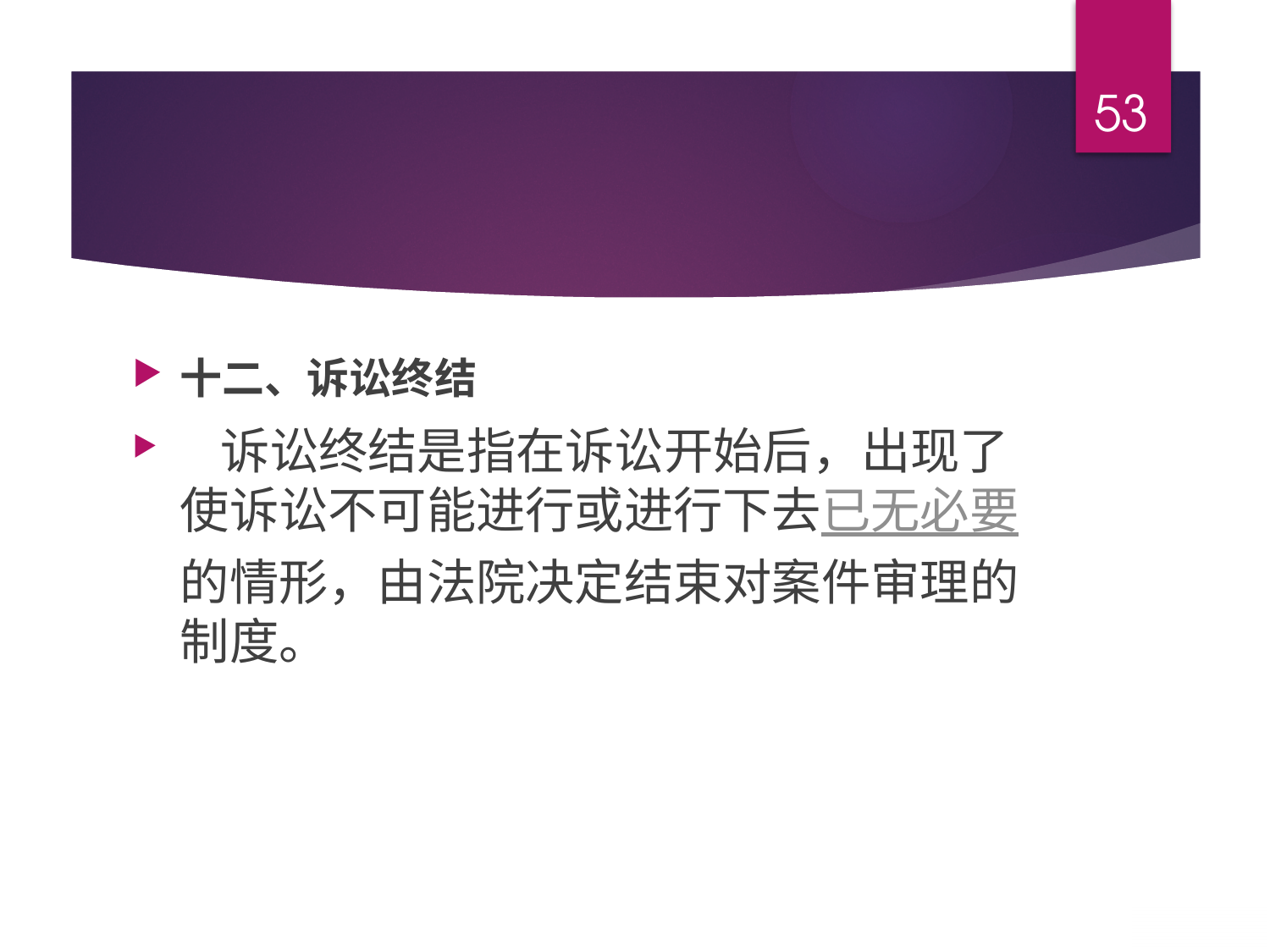

53
#
十二、诉讼终结
    诉讼终结是指在诉讼开始后，出现了使诉讼不可能进行或进行下去已无必要的情形，由法院决定结束对案件审理的制度。